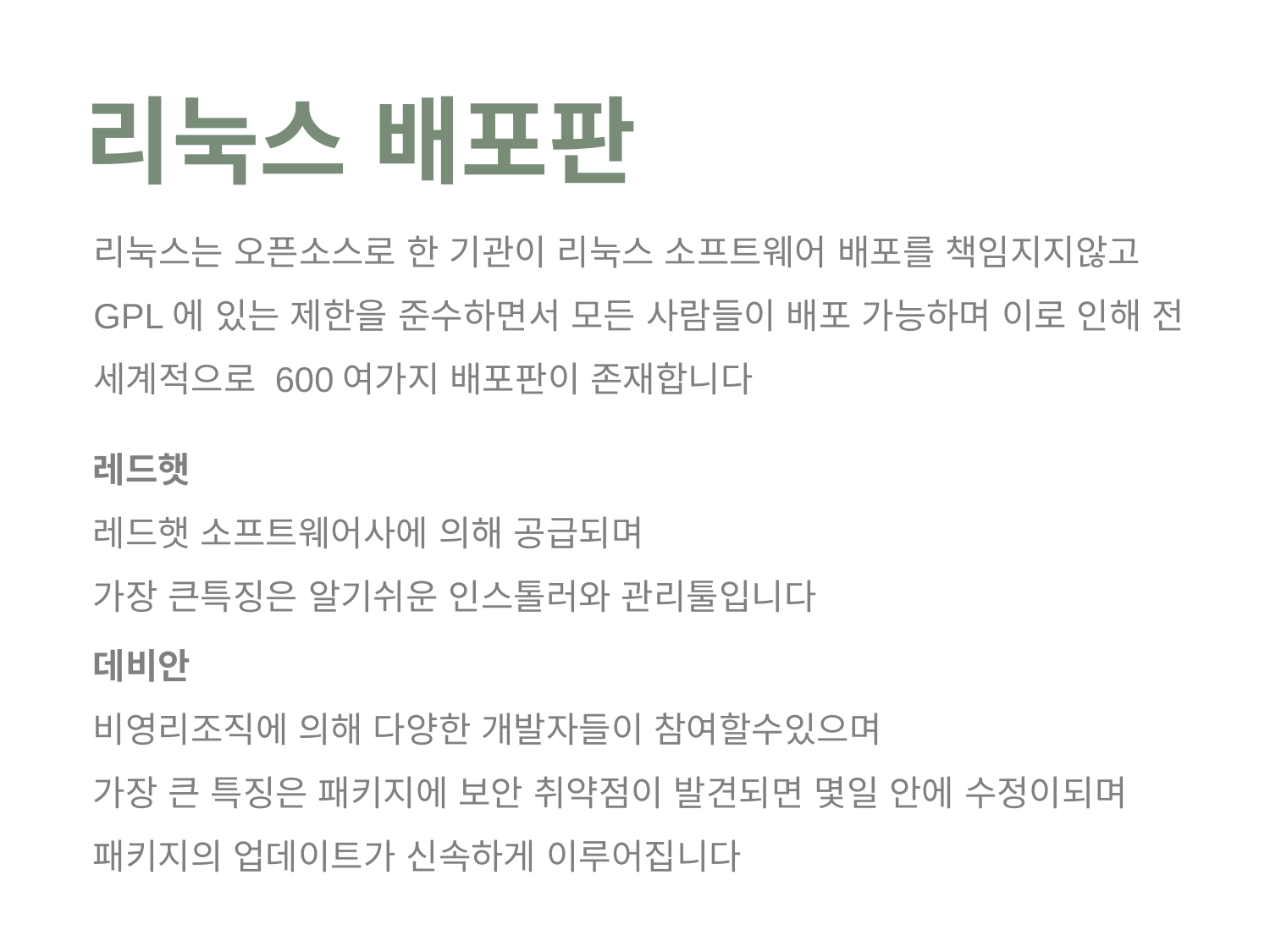

리눅스 배포판
리눅스는 오픈소스로 한 기관이 리눅스 소프트웨어 배포를 책임지지않고 GPL에 있는 제한을 준수하면서 모든 사람들이 배포 가능하며 이로 인해 전 세계적으로 600여가지 배포판이 존재합니다
레드햇
레드햇 소프트웨어사에 의해 공급되며
가장 큰특징은 알기쉬운 인스톨러와 관리툴입니다
데비안
비영리조직에 의해 다양한 개발자들이 참여할수있으며
가장 큰 특징은 패키지에 보안 취약점이 발견되면 몇일 안에 수정이되며 패키지의 업데이트가 신속하게 이루어집니다